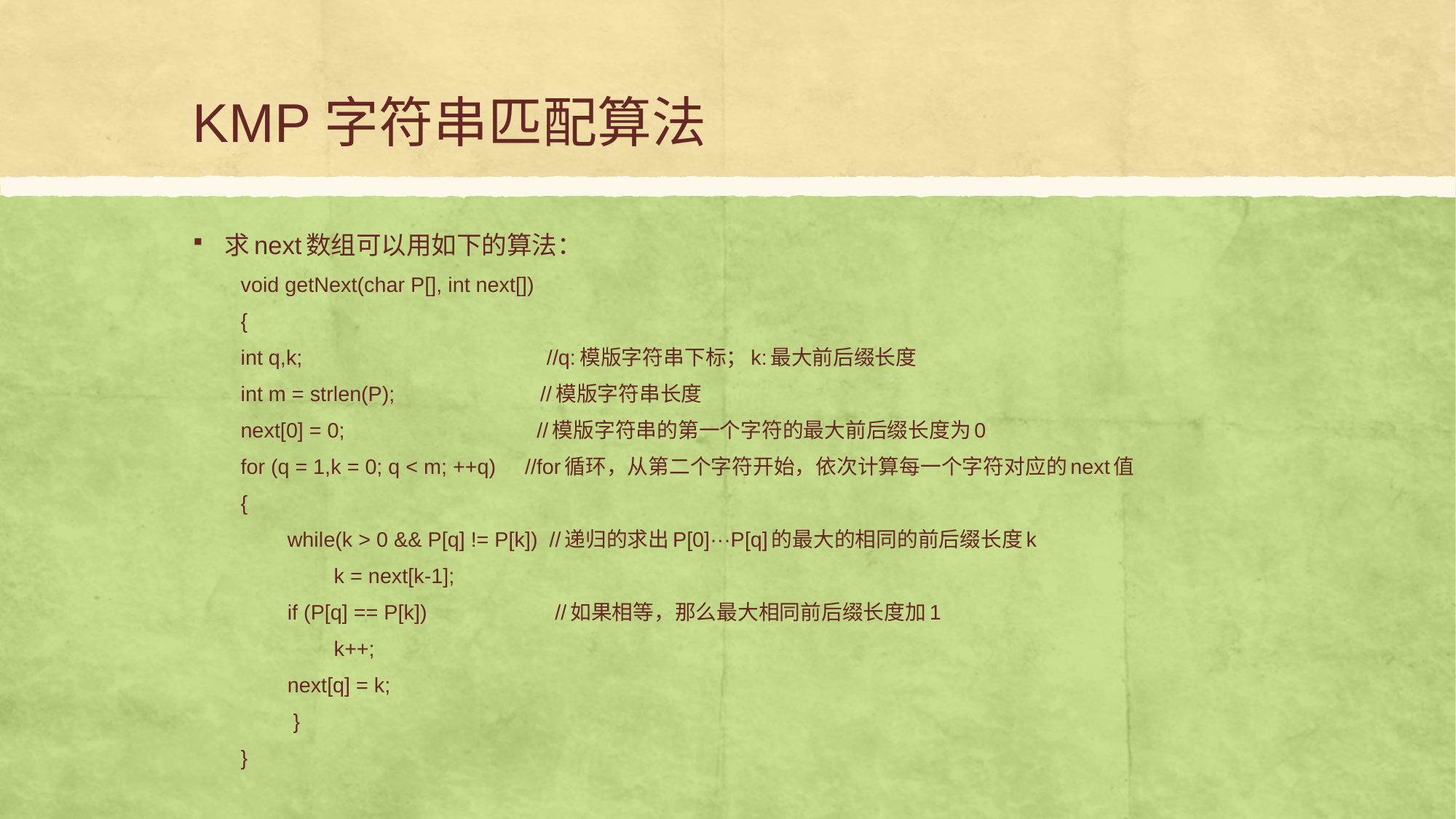

# KMP字符串匹配算法
求next数组可以用如下的算法：
void getNext(char P[], int next[])
{
	int q,k;                                          //q:模版字符串下标；k:最大前后缀长度
	int m = strlen(P);                         //模版字符串长度
	next[0] = 0;                                 //模版字符串的第一个字符的最大前后缀长度为0
	for (q = 1,k = 0; q < m; ++q)     //for循环，从第二个字符开始，依次计算每一个字符对应的next值
	{
	        while(k > 0 && P[q] != P[k])  //递归的求出P[0]···P[q]的最大的相同的前后缀长度k
	                k = next[k-1];
	        if (P[q] == P[k])                      //如果相等，那么最大相同前后缀长度加1
	                k++;
	        next[q] = k;
         }
}